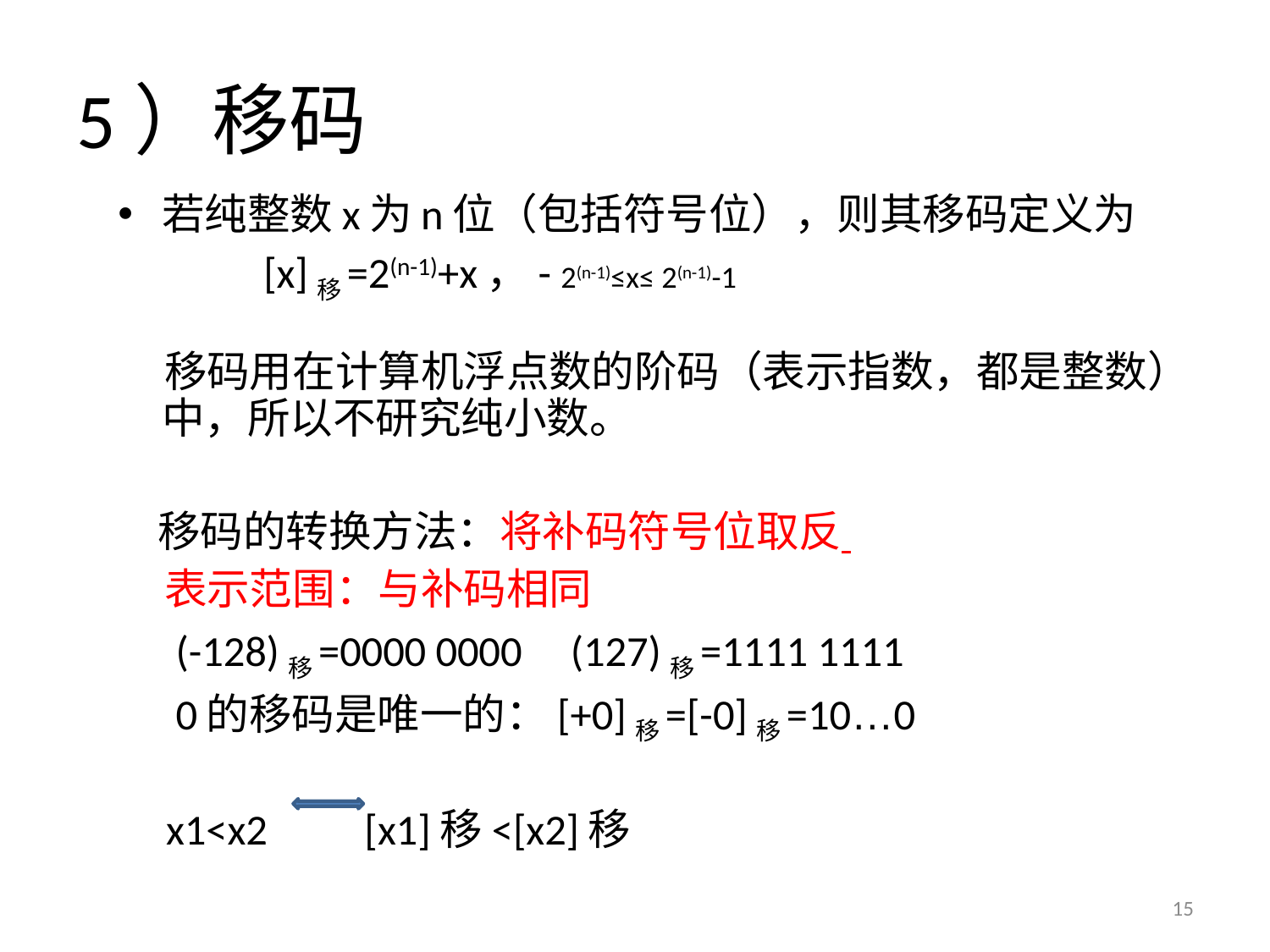

# 5）移码
若纯整数x为n位（包括符号位），则其移码定义为
               [x]移=2(n-1)+x，- 2(n-1)≤x≤ 2(n-1)-1

    移码用在计算机浮点数的阶码（表示指数，都是整数）中，所以不研究纯小数。

     移码的转换方法：将补码符号位取反
    表示范围：与补码相同
      (-128)移=0000 0000     (127)移=1111 1111
      0的移码是唯一的：[+0]移=[-0]移=10…0

     x1<x2          [x1]移<[x2]移

15